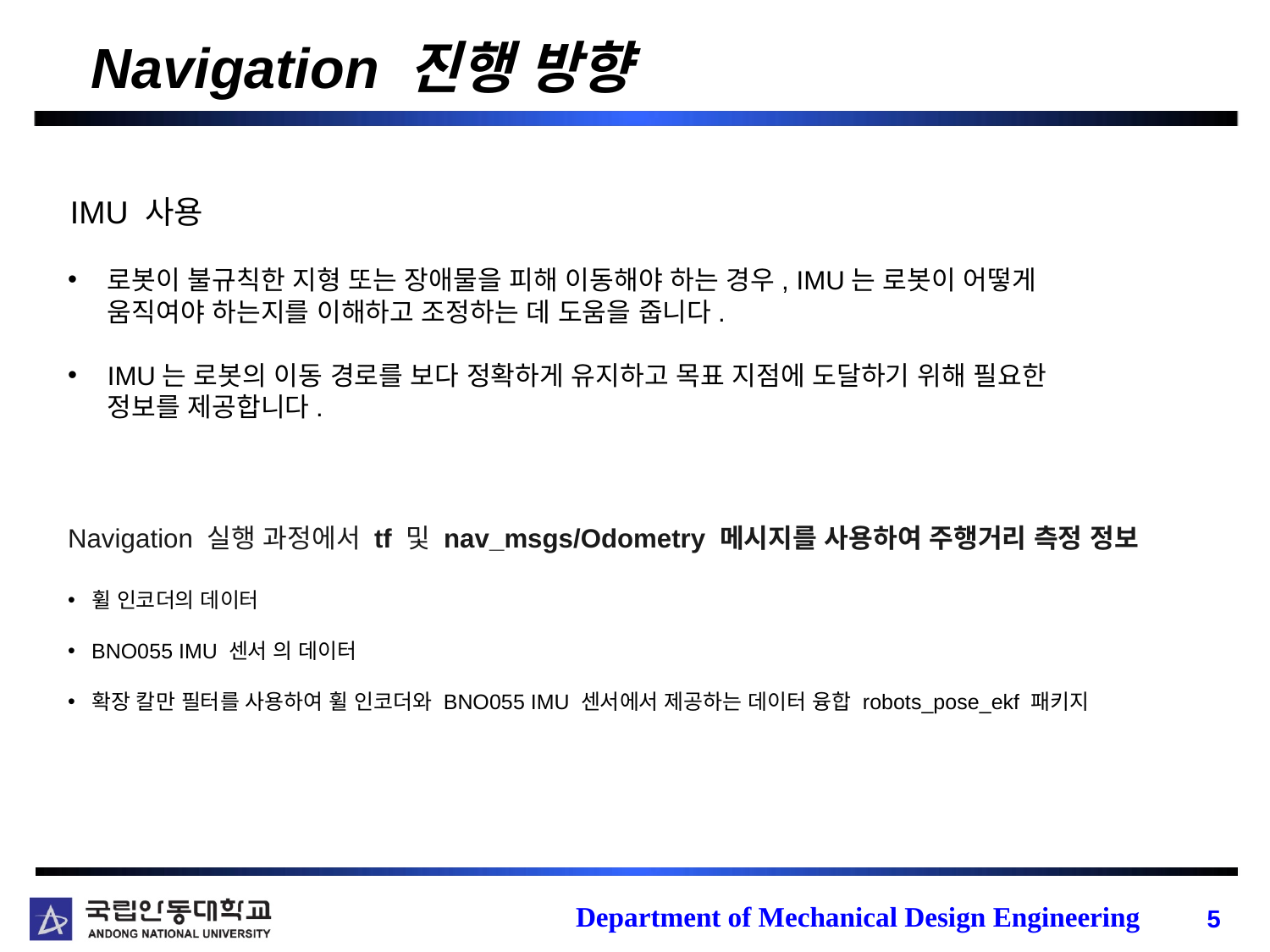

Navigation 진행 방향
IMU 사용
로봇이 불규칙한 지형 또는 장애물을 피해 이동해야 하는 경우, IMU는 로봇이 어떻게 움직여야 하는지를 이해하고 조정하는 데 도움을 줍니다.

IMU는 로봇의 이동 경로를 보다 정확하게 유지하고 목표 지점에 도달하기 위해 필요한 정보를 제공합니다.
Navigation 실행 과정에서 tf 및 nav_msgs/Odometry 메시지를 사용하여 주행거리 측정 정보

휠 인코더의 데이터

BNO055 IMU 센서 의 데이터

확장 칼만 필터를 사용하여 휠 인코더와 BNO055 IMU 센서에서 제공하는 데이터 융합 robots_pose_ekf 패키지